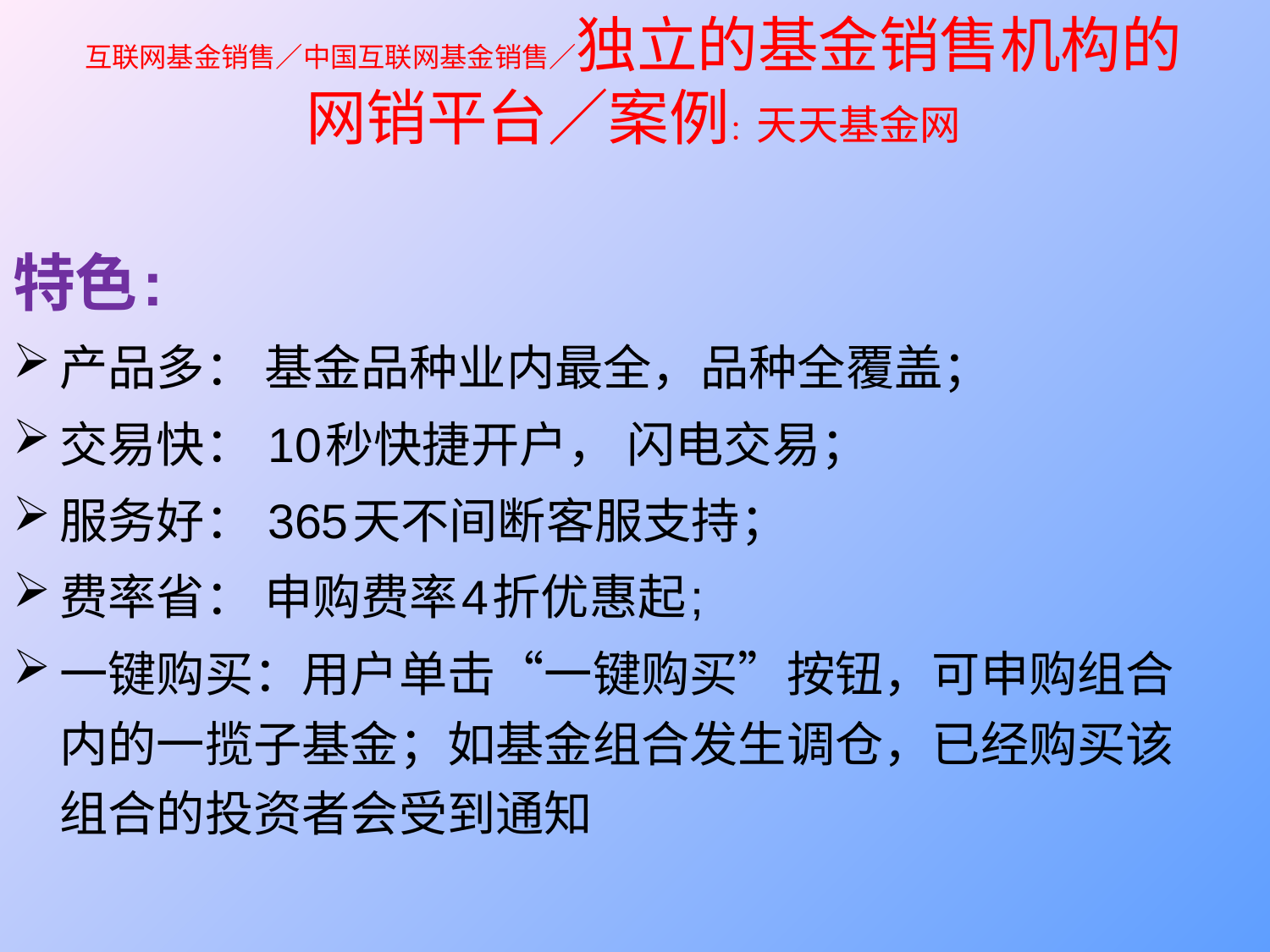

# 互联网基金销售／中国互联网基金销售／独立的基金销售机构的网销平台／案例：天天基金网
特色:
产品多： 基金品种业内最全，品种全覆盖；
交易快： 10秒快捷开户， 闪电交易；
服务好： 365天不间断客服支持；
费率省： 申购费率4折优惠起;
一键购买：用户单击“一键购买”按钮，可申购组合内的一揽子基金；如基金组合发生调仓，已经购买该组合的投资者会受到通知